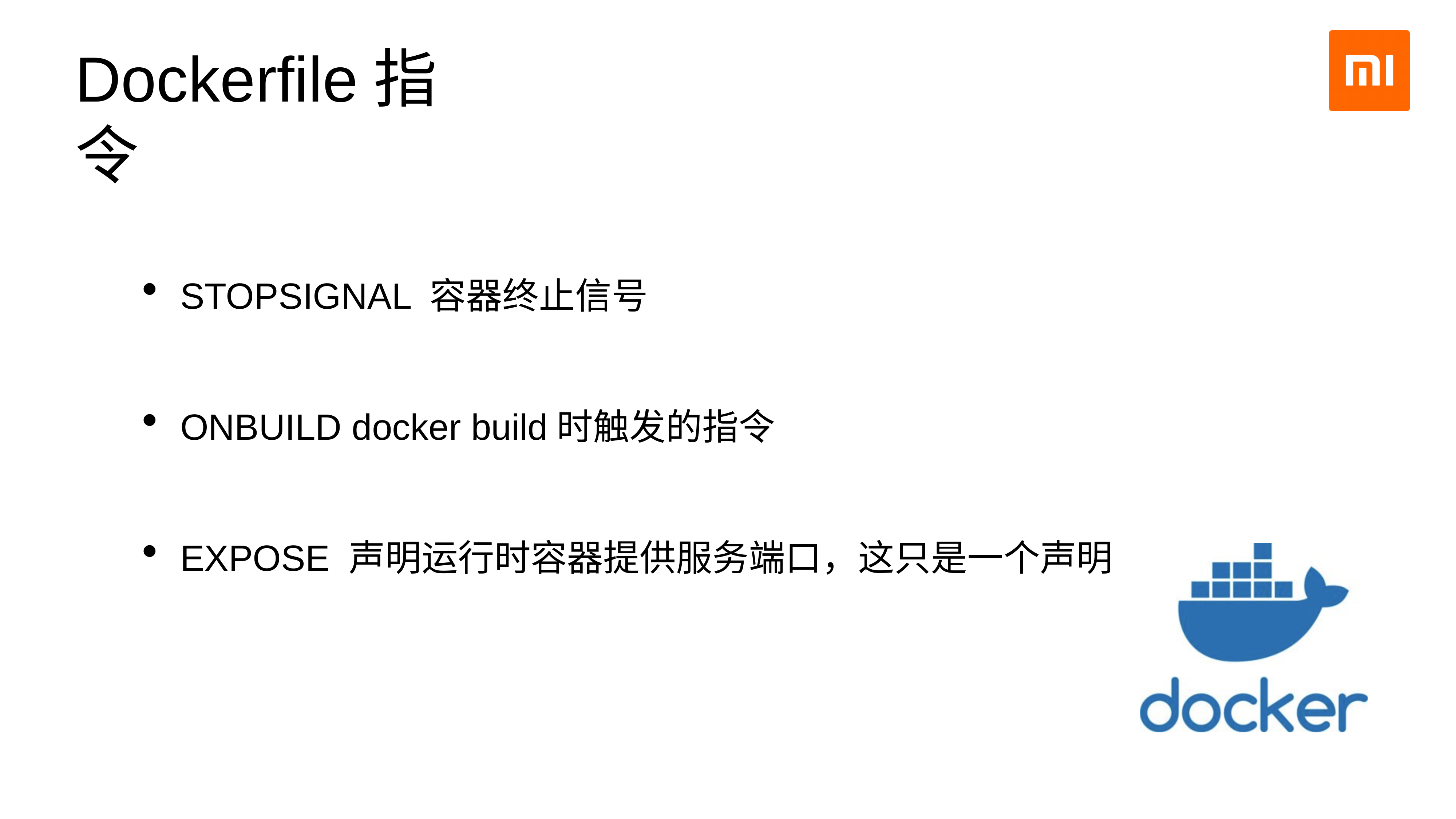

Dockerfile指令
STOPSIGNAL 容器终止信号

ONBUILD docker build时触发的指令

EXPOSE 声明运行时容器提供服务端口，这只是一个声明